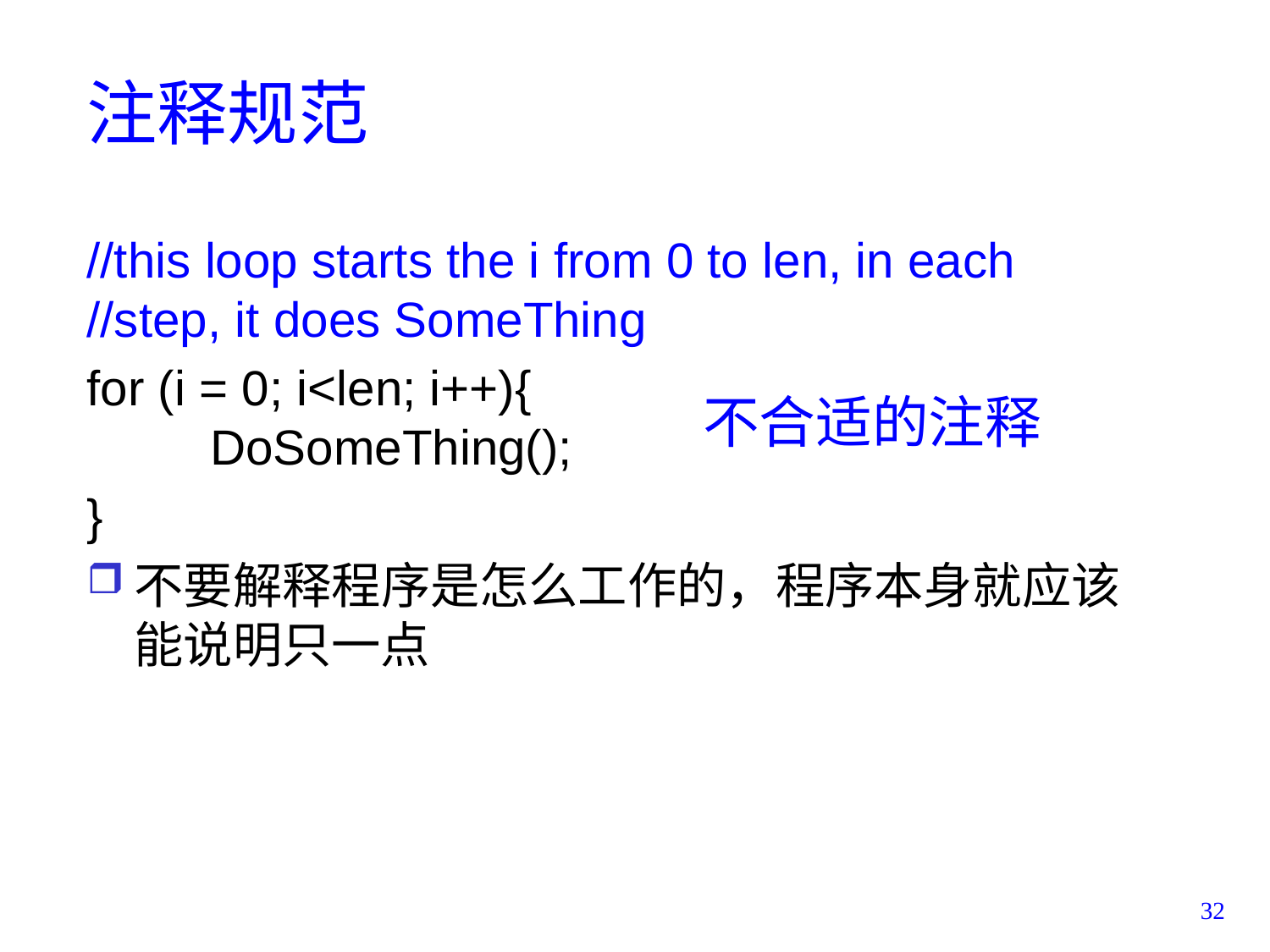

# 注释规范
//this loop starts the i from 0 to len, in each //step, it does SomeThing
for (i = 0; i<len; i++){
         DoSomeThing();
}
不要解释程序是怎么工作的，程序本身就应该能说明只一点

不合适的注释
32